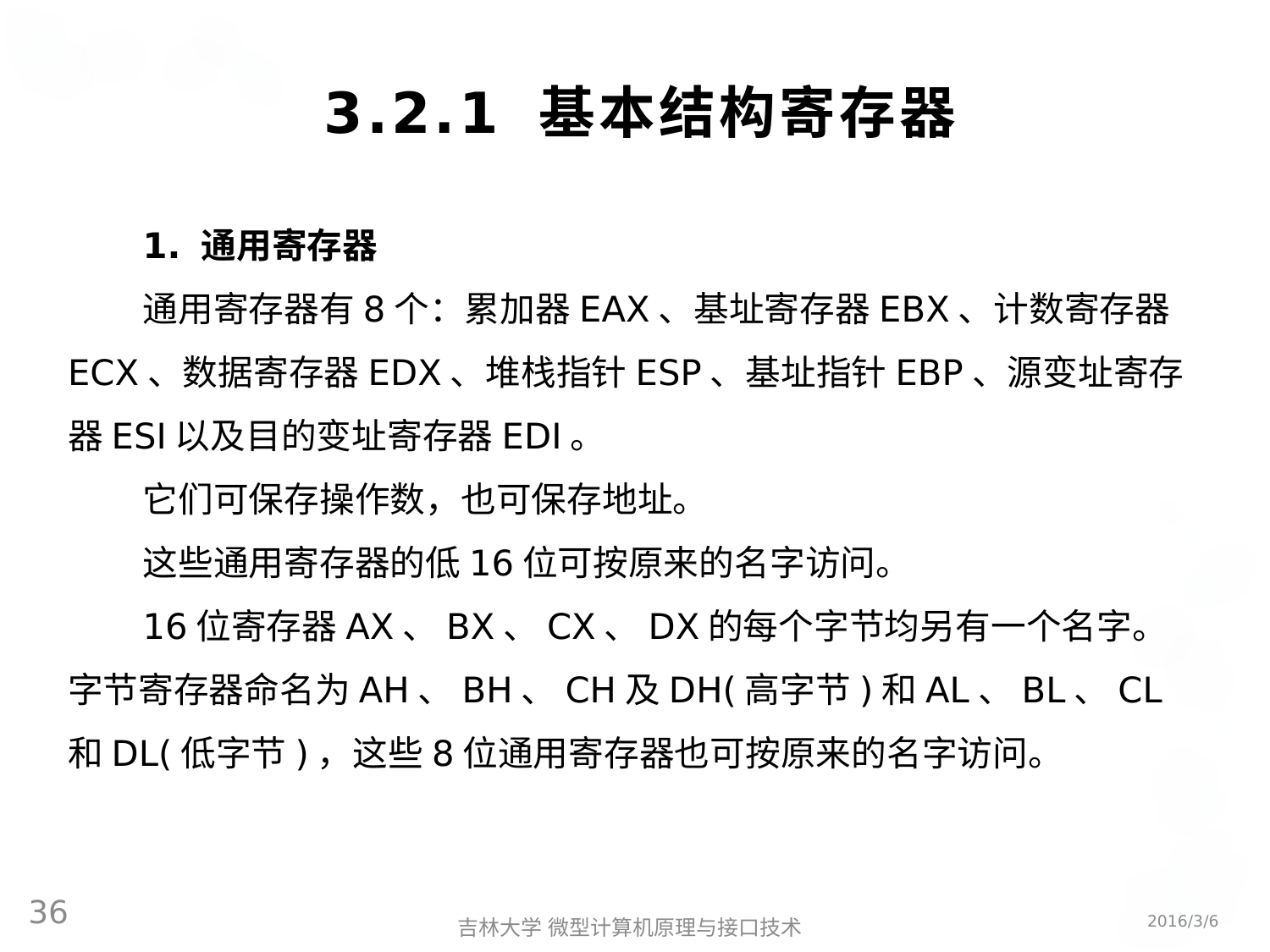

# 3.2.1 基本结构寄存器
1. 通用寄存器
通用寄存器有8个：累加器EAX、基址寄存器EBX、计数寄存器ECX、数据寄存器EDX、堆栈指针ESP、基址指针EBP、源变址寄存器ESI以及目的变址寄存器EDI。
它们可保存操作数，也可保存地址。
这些通用寄存器的低16位可按原来的名字访问。
16位寄存器AX、BX、CX、DX的每个字节均另有一个名字。字节寄存器命名为AH、BH、CH及DH(高字节)和AL、BL、CL和DL(低字节)，这些8位通用寄存器也可按原来的名字访问。
36
2016/3/6
吉林大学 微型计算机原理与接口技术